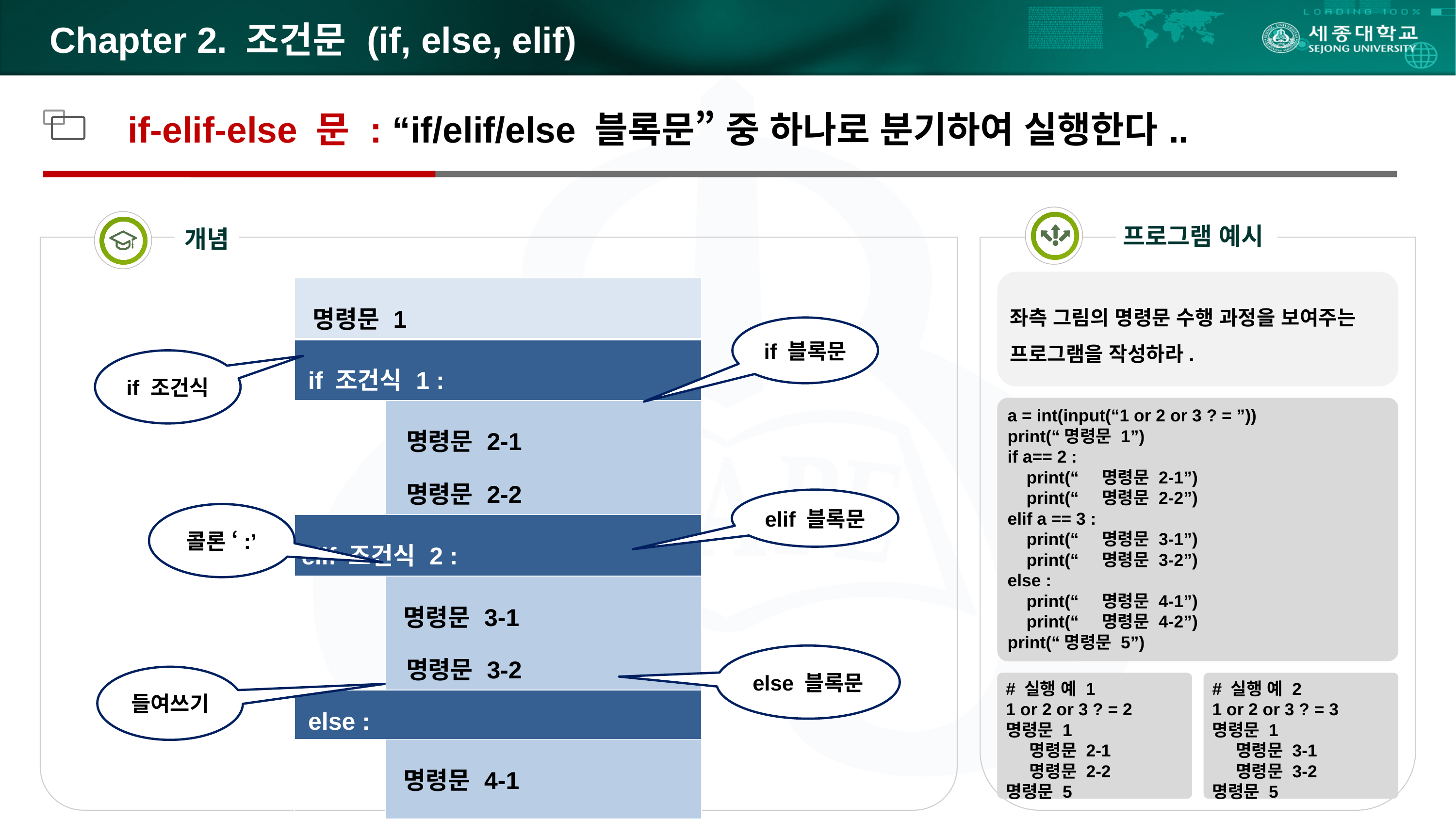

# Chapter 2. 조건문 (if, else, elif)
if-elif-else 문 : “if/elif/else 블록문” 중 하나로 분기하여 실행한다..
좌측 그림의 명령문 수행 과정을 보여주는 프로그램을 작성하라.
| 명령문 1 |  |
| --- | --- |
| if 조건식 1 : |  |
|  | 명령문 2-1 명령문 2-2 |
| elif 조건식 2 : |  |
|  | 명령문 3-1 명령문 3-2 |
| else : |  |
|  | 명령문 4-1 명령문 4-2 |
| 명령문 5 |  |
if 블록문
if 조건식
a = int(input(“1 or 2 or 3 ? = ”))
print(“명령문 1”)
if a== 2 :
    print(“    명령문 2-1”)
    print(“    명령문 2-2”)
elif a == 3 :
    print(“    명령문 3-1”)
    print(“    명령문 3-2”)
else :
    print(“    명령문 4-1”)
    print(“    명령문 4-2”)
print(“명령문 5”)
elif 블록문
콜론 ‘:’
else 블록문
들여쓰기
# 실행 예 1
1 or 2 or 3 ? = 2
명령문 1
    명령문 2-1
    명령문 2-2
명령문 5
# 실행 예 2
1 or 2 or 3 ? = 3
명령문 1
    명령문 3-1
    명령문 3-2
명령문 5